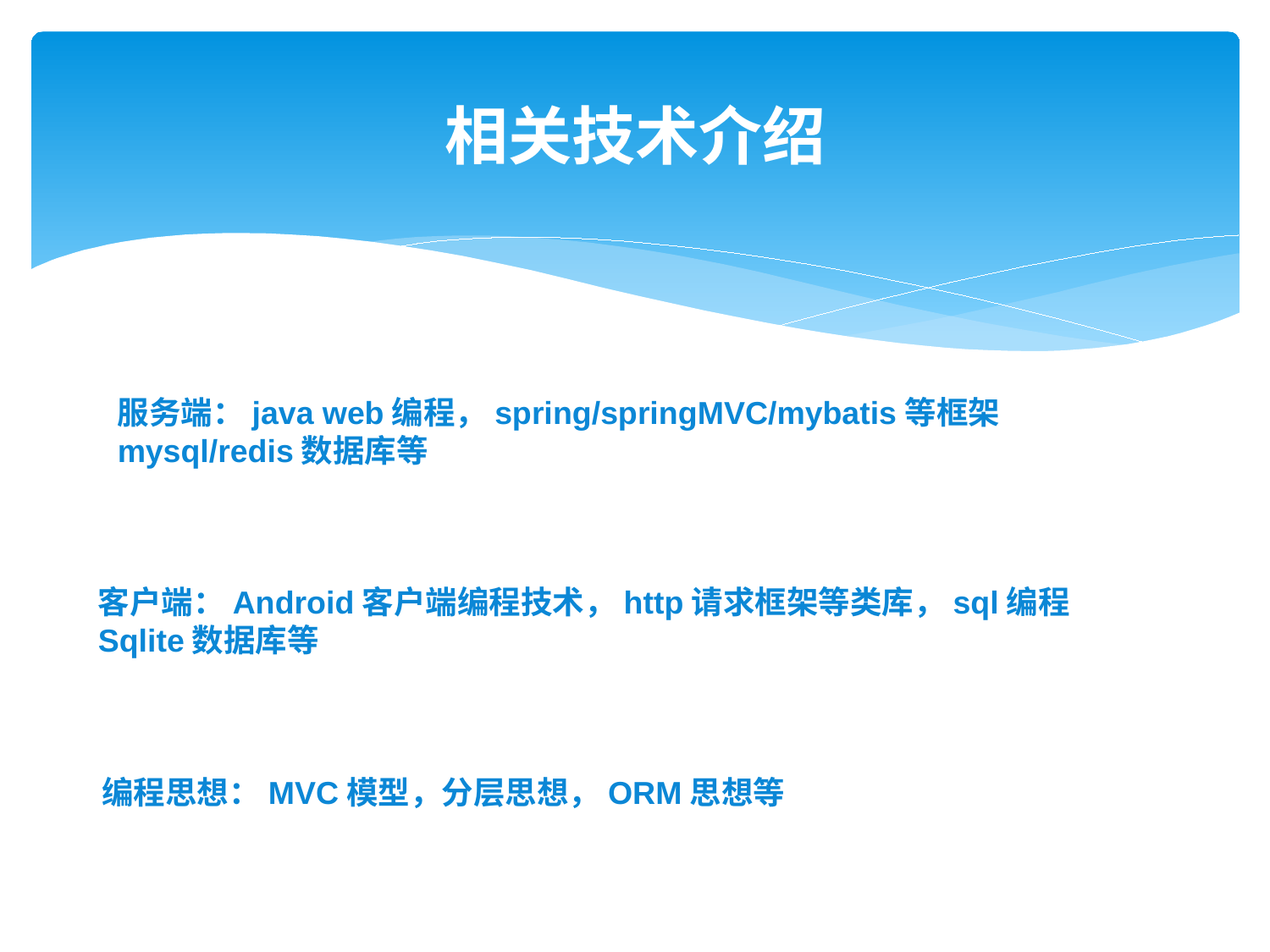

# 相关技术介绍
服务端：java web编程，spring/springMVC/mybatis等框架
mysql/redis数据库等
客户端：Android客户端编程技术，http请求框架等类库，sql编程
Sqlite数据库等
编程思想：MVC模型，分层思想，ORM思想等